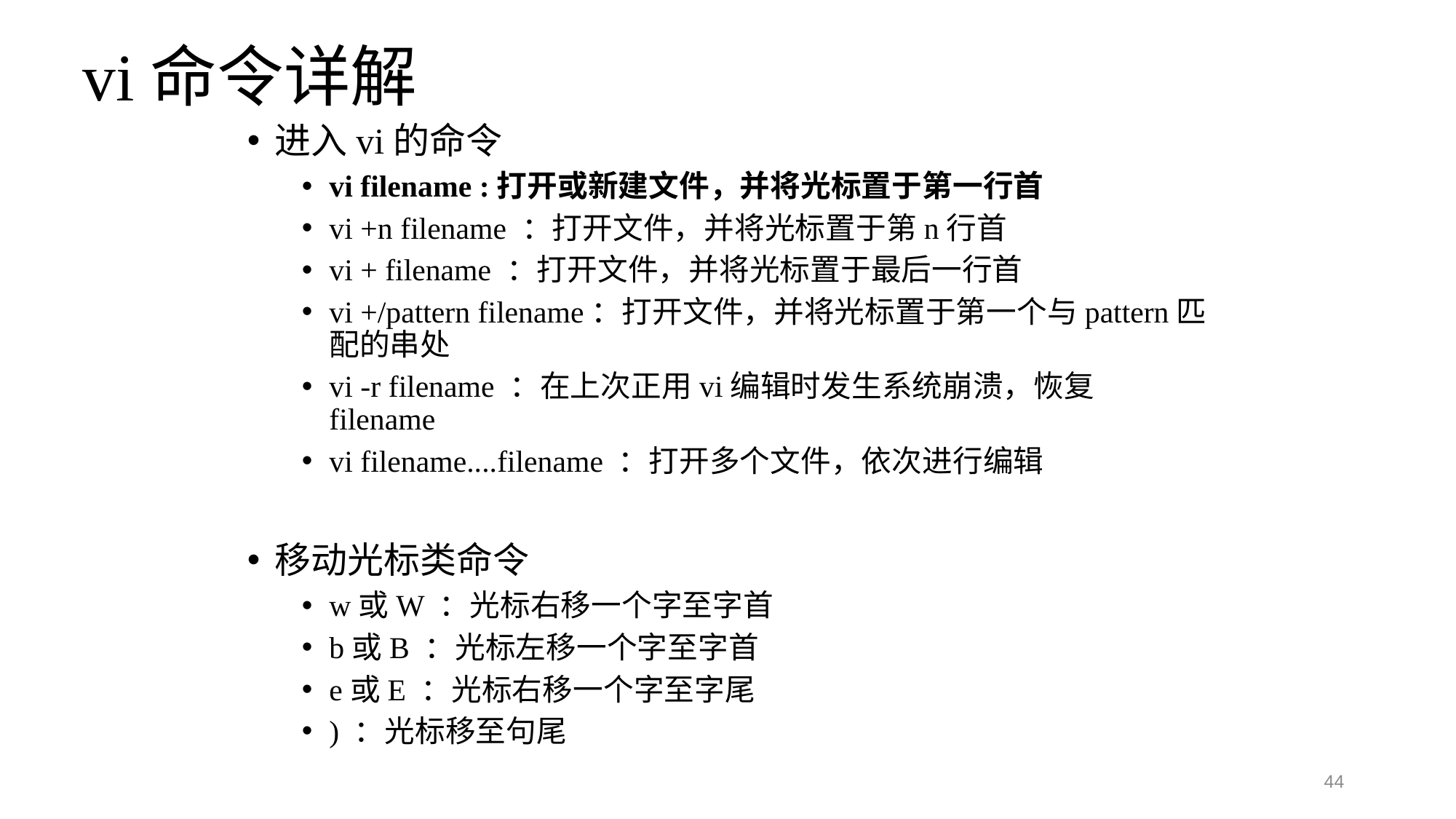

# vi命令详解
进入vi的命令
vi filename :打开或新建文件，并将光标置于第一行首
vi +n filename ：打开文件，并将光标置于第n行首
vi + filename ：打开文件，并将光标置于最后一行首
vi +/pattern filename：打开文件，并将光标置于第一个与pattern匹配的串处
vi -r filename ：在上次正用vi编辑时发生系统崩溃，恢复filename
vi filename....filename ：打开多个文件，依次进行编辑

移动光标类命令
w或W ：光标右移一个字至字首
b或B ：光标左移一个字至字首
e或E ：光标右移一个字至字尾
) ：光标移至句尾
44